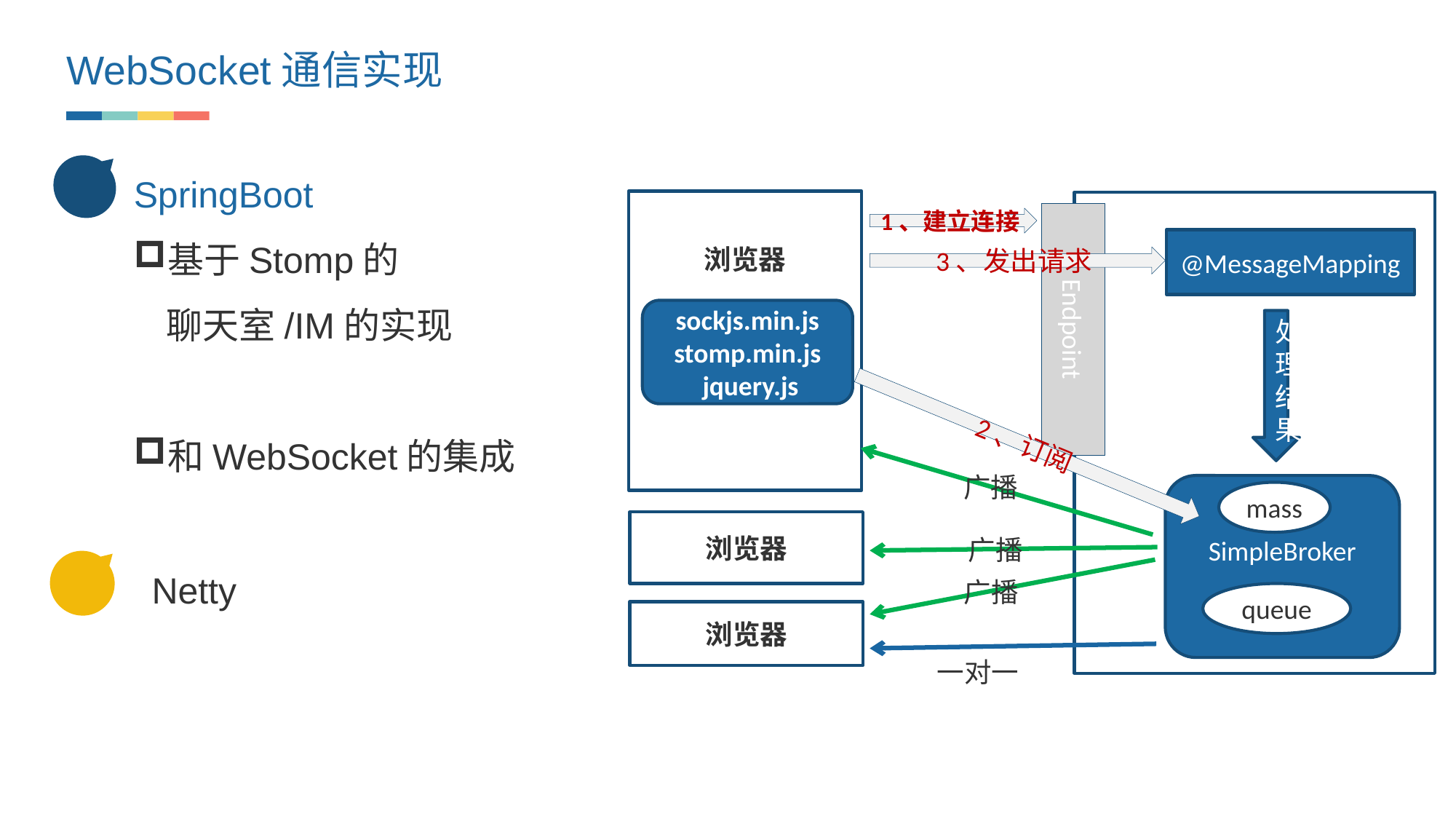

WebSocket通信实现

SpringBoot
基于Stomp的
    聊天室/IM的实现

和WebSocket的集成

浏览器

Endpoint
1、建立连接
@MessageMapping
3、发出请求
sockjs.min.js stomp.min.js
 jquery.js
处理结果
2、订阅
广播
SimpleBroker
mass
浏览器
广播
Netty

广播
queue
浏览器
一对一